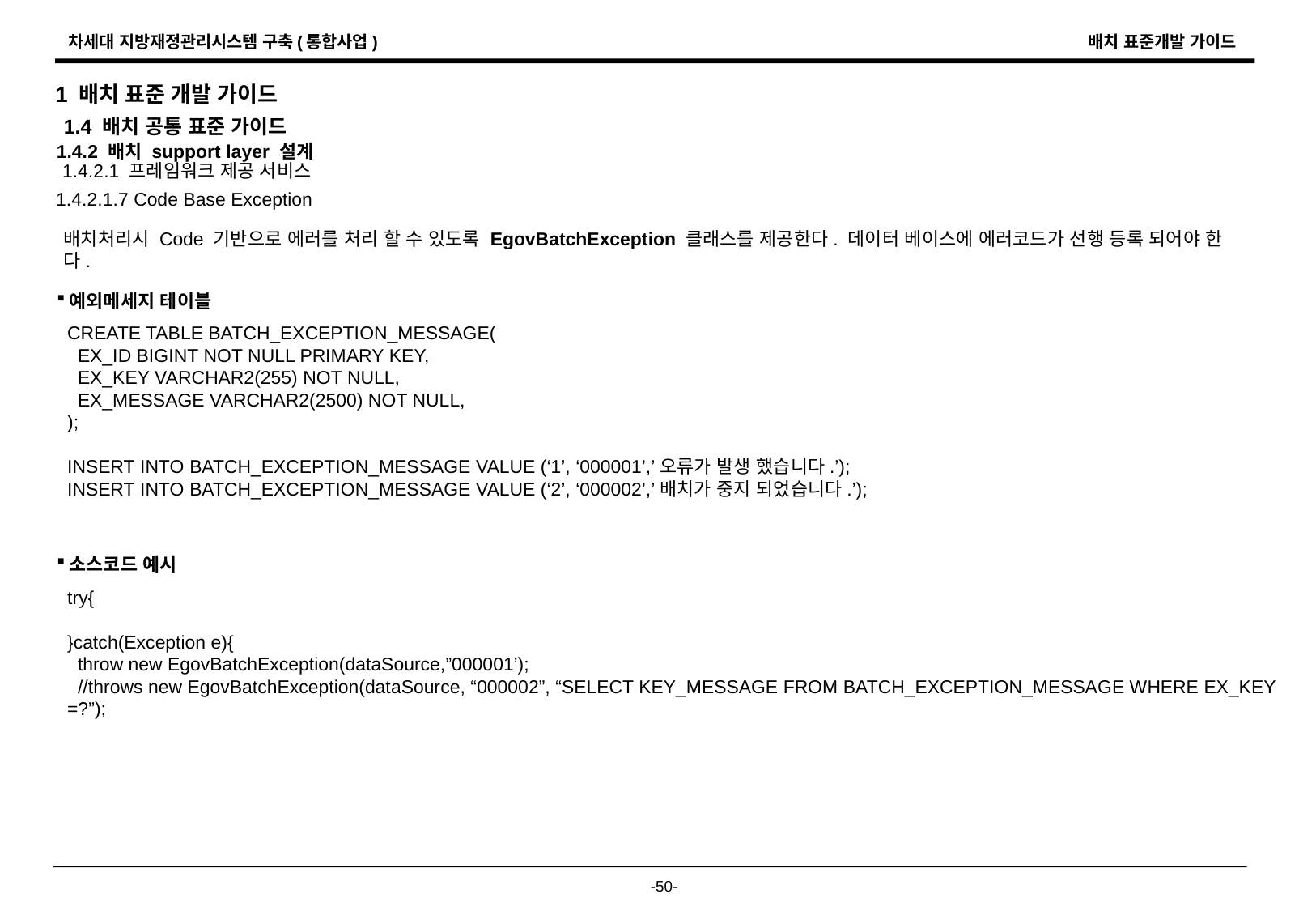

1 배치 표준 개발 가이드
1.4 배치 공통 표준 가이드
1.4.2 배치 support layer 설계
1.4.2.1 프레임워크 제공 서비스
1.4.2.1.7 Code Base Exception
배치처리시 Code 기반으로 에러를 처리 할 수 있도록 EgovBatchException 클래스를 제공한다. 데이터 베이스에 에러코드가 선행 등록 되어야 한다.
예외메세지 테이블
CREATE TABLE BATCH_EXCEPTION_MESSAGE(
  EX_ID BIGINT NOT NULL PRIMARY KEY,
  EX_KEY VARCHAR2(255) NOT NULL,
  EX_MESSAGE VARCHAR2(2500) NOT NULL,
);

INSERT INTO BATCH_EXCEPTION_MESSAGE VALUE (‘1’, ‘000001’,’오류가 발생 했습니다.’);
INSERT INTO BATCH_EXCEPTION_MESSAGE VALUE (‘2’, ‘000002’,’배치가 중지 되었습니다.’);
소스코드 예시
try{

}catch(Exception e){
  throw new EgovBatchException(dataSource,”000001’);
  //throws new EgovBatchException(dataSource, “000002”, “SELECT KEY_MESSAGE FROM BATCH_EXCEPTION_MESSAGE WHERE EX_KEY =?”);